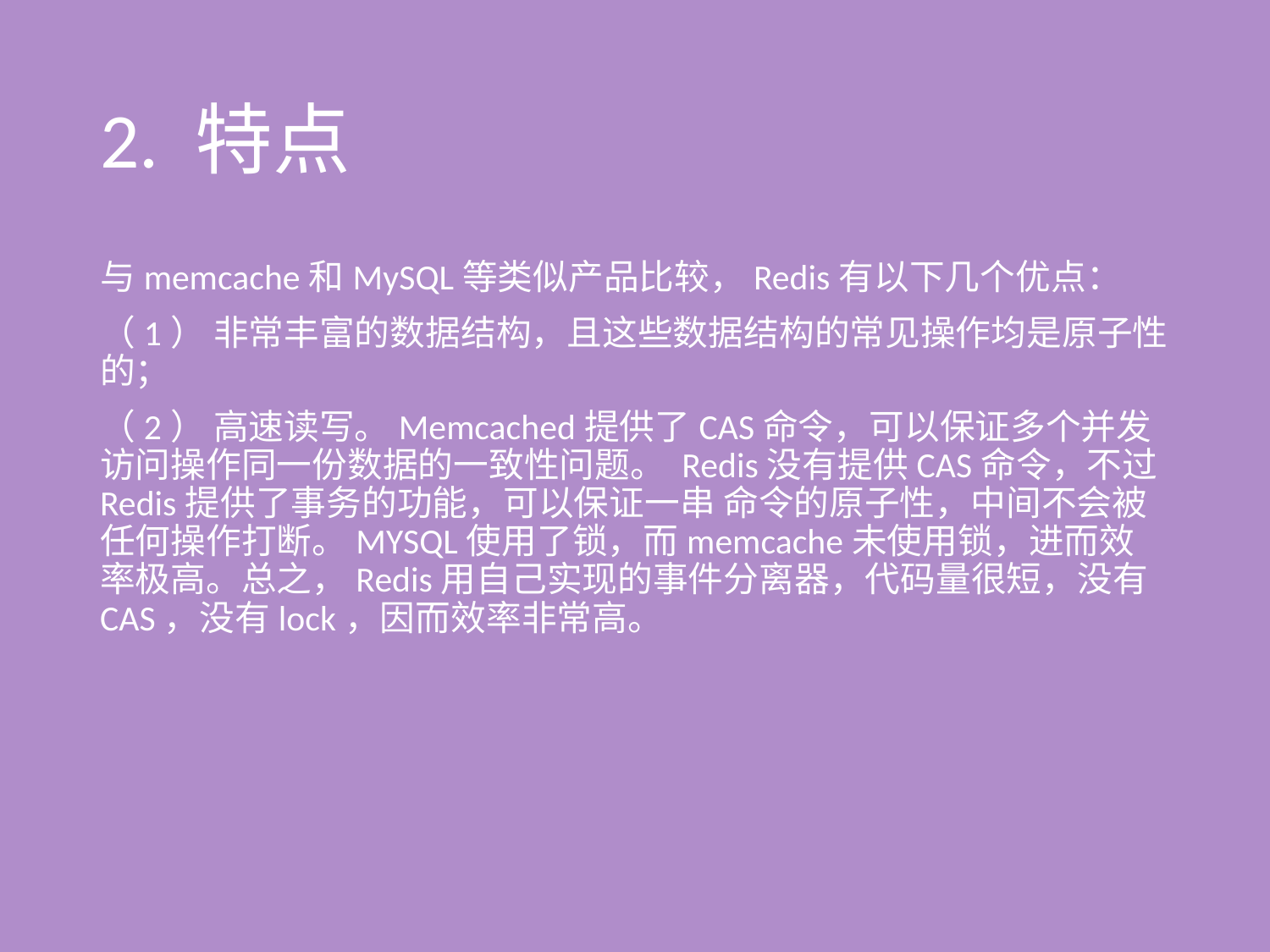

# 2. 特点
与memcache和MySQL等类似产品比较，Redis有以下几个优点：
（1） 非常丰富的数据结构，且这些数据结构的常见操作均是原子性的；
（2） 高速读写。Memcached提供了CAS命令，可以保证多个并发访问操作同一份数据的一致性问题。 Redis没有提供CAS命令，不过Redis提供了事务的功能，可以保证一串 命令的原子性，中间不会被任何操作打断。MYSQL使用了锁，而memcache未使用锁，进而效率极高。总之，Redis用自己实现的事件分离器，代码量很短，没有CAS，没有lock，因而效率非常高。